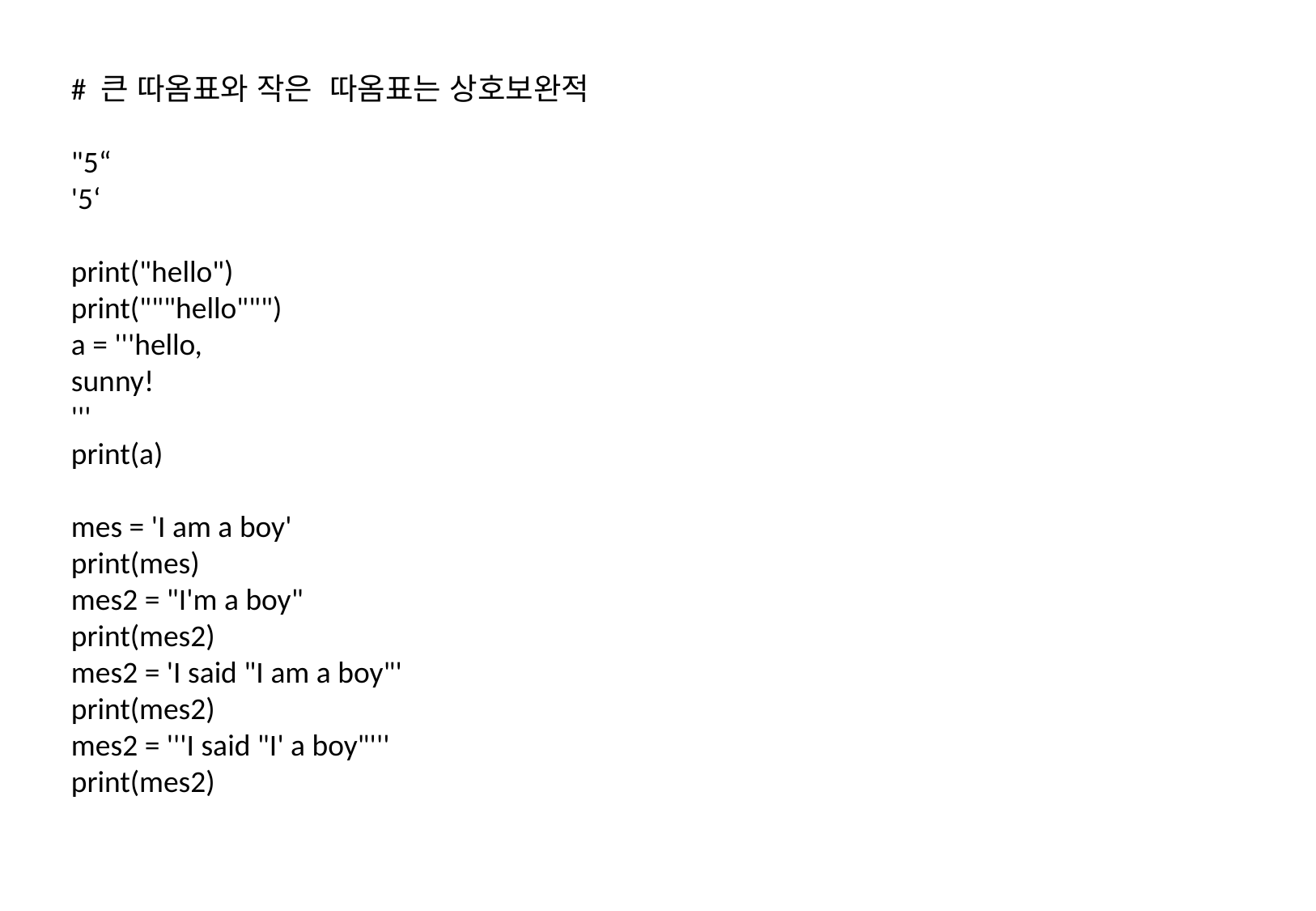

# 큰 따옴표와 작은  따옴표는 상호보완적

"5“
'5‘

print("hello")
print("""hello""")
a = '''hello,
sunny!
'''
print(a)

mes = 'I am a boy'
print(mes)
mes2 = "I'm a boy"
print(mes2)
mes2 = 'I said "I am a boy"'
print(mes2)
mes2 = '''I said "I' a boy"'''
print(mes2)